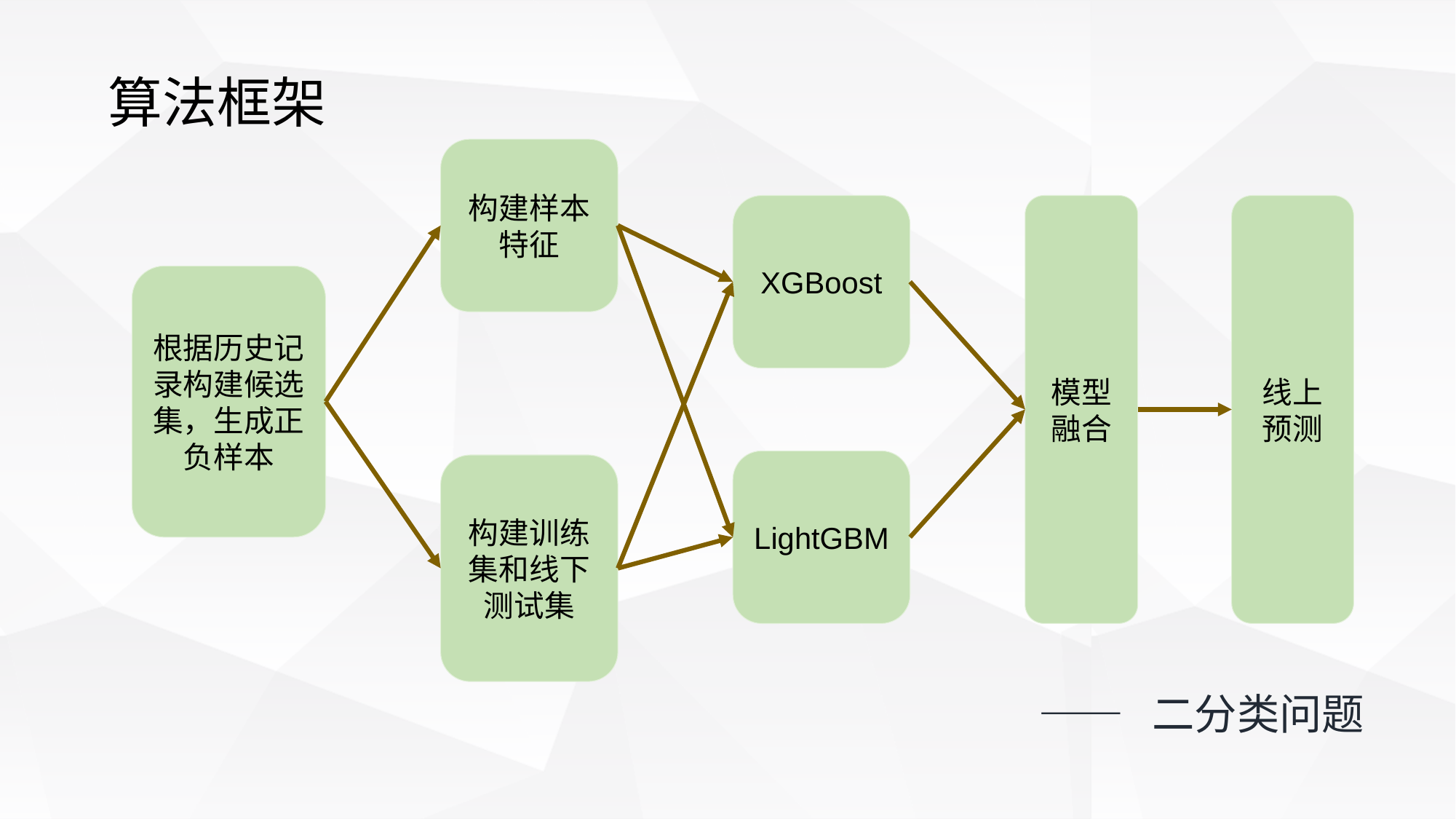

算法框架
构建样本特征
XGBoost
模型融合
线上预测
根据历史记录构建候选集，生成正负样本
LightGBM
构建训练集和线下测试集
——  二分类问题